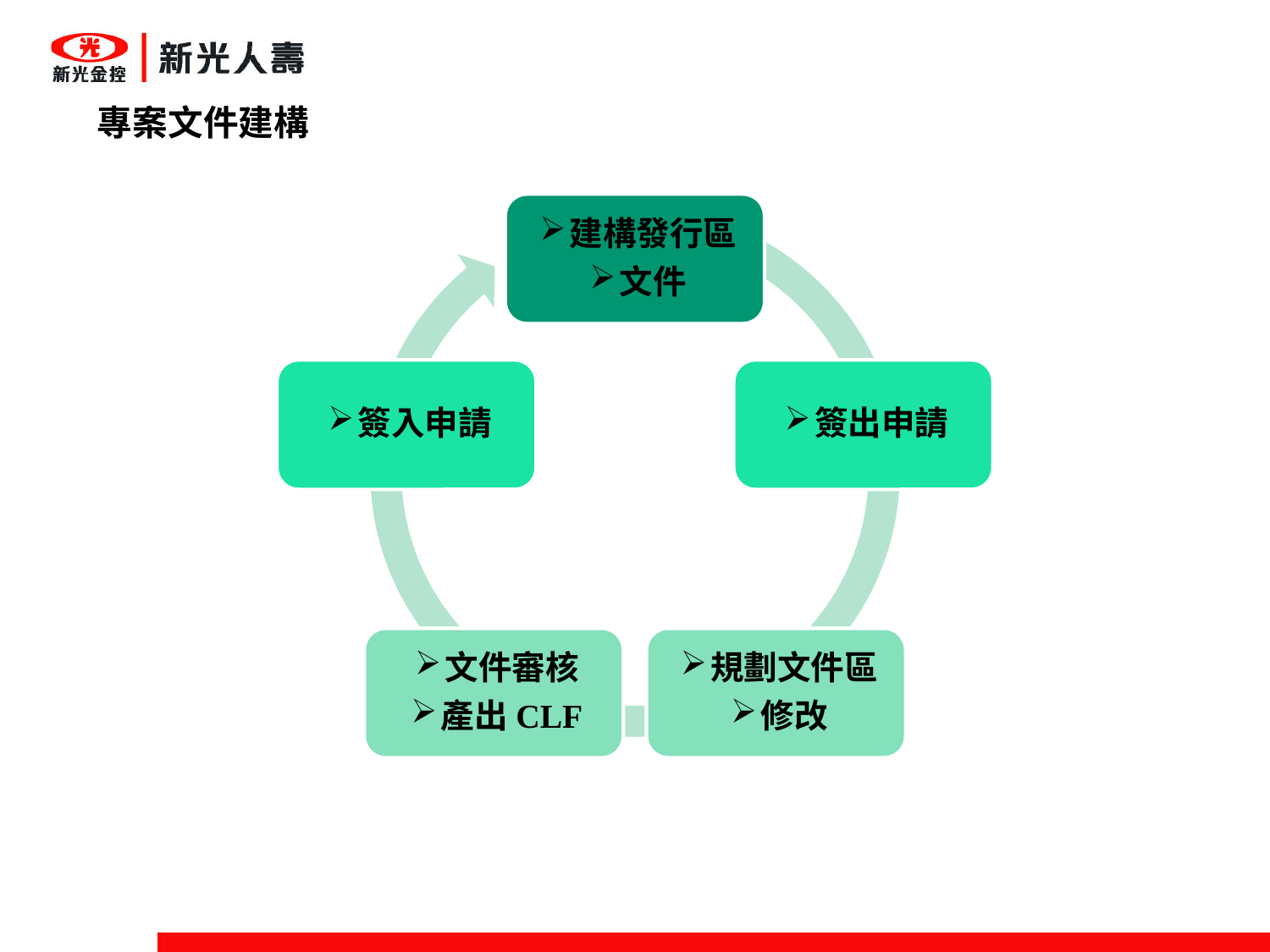

# 專案文件建構
建構發行區
文件
簽出申請
規劃文件區
修改
文件審核
產出CLF
簽入申請